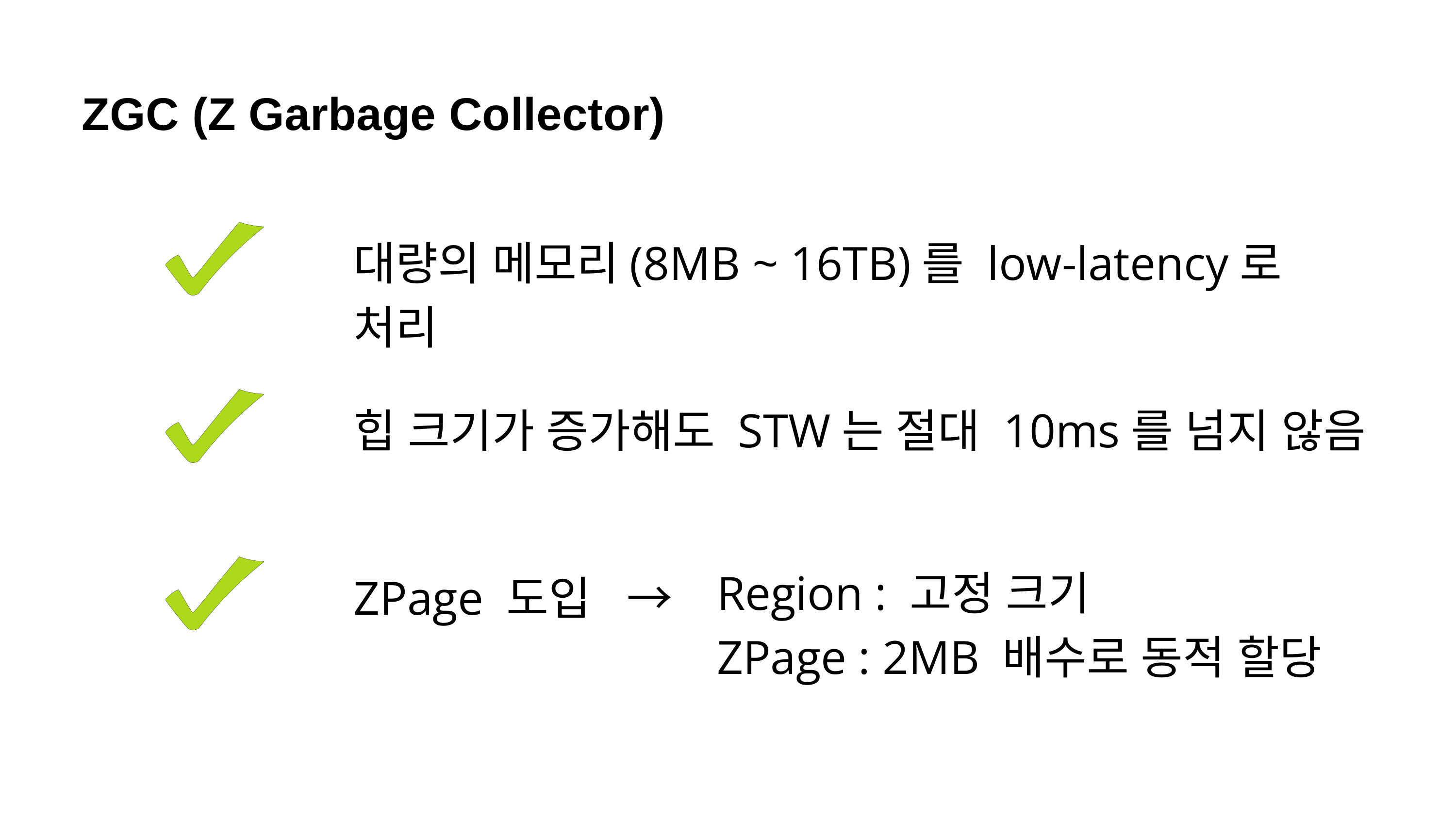

ZGC (Z Garbage Collector)

대량의 메모리(8MB ~ 16TB)를 low-latency로 처리

힙 크기가 증가해도 STW는 절대 10ms를 넘지 않음
Region : 고정 크기
ZPage : 2MB 배수로 동적 할당

ZPage 도입   →